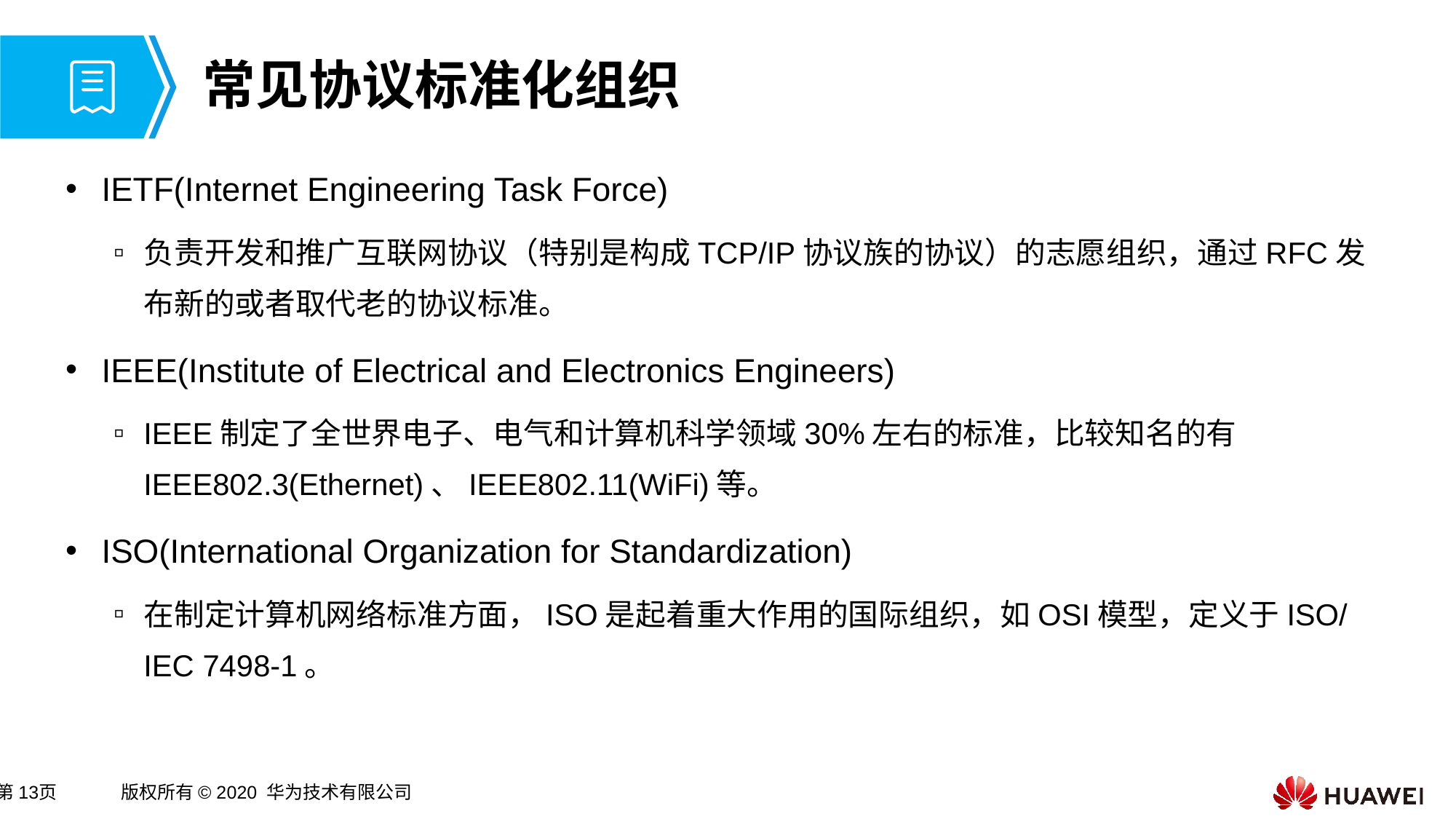

# 常见协议标准化组织
IETF(Internet Engineering Task Force)
负责开发和推广互联网协议（特别是构成TCP/IP协议族的协议）的志愿组织，通过RFC发布新的或者取代老的协议标准。
IEEE(Institute of Electrical and Electronics Engineers)
IEEE制定了全世界电子、电气和计算机科学领域30%左右的标准，比较知名的有IEEE802.3(Ethernet)、IEEE802.11(WiFi)等。
ISO(International Organization for Standardization)
在制定计算机网络标准方面，ISO是起着重大作用的国际组织，如OSI模型，定义于ISO/IEC 7498-1。